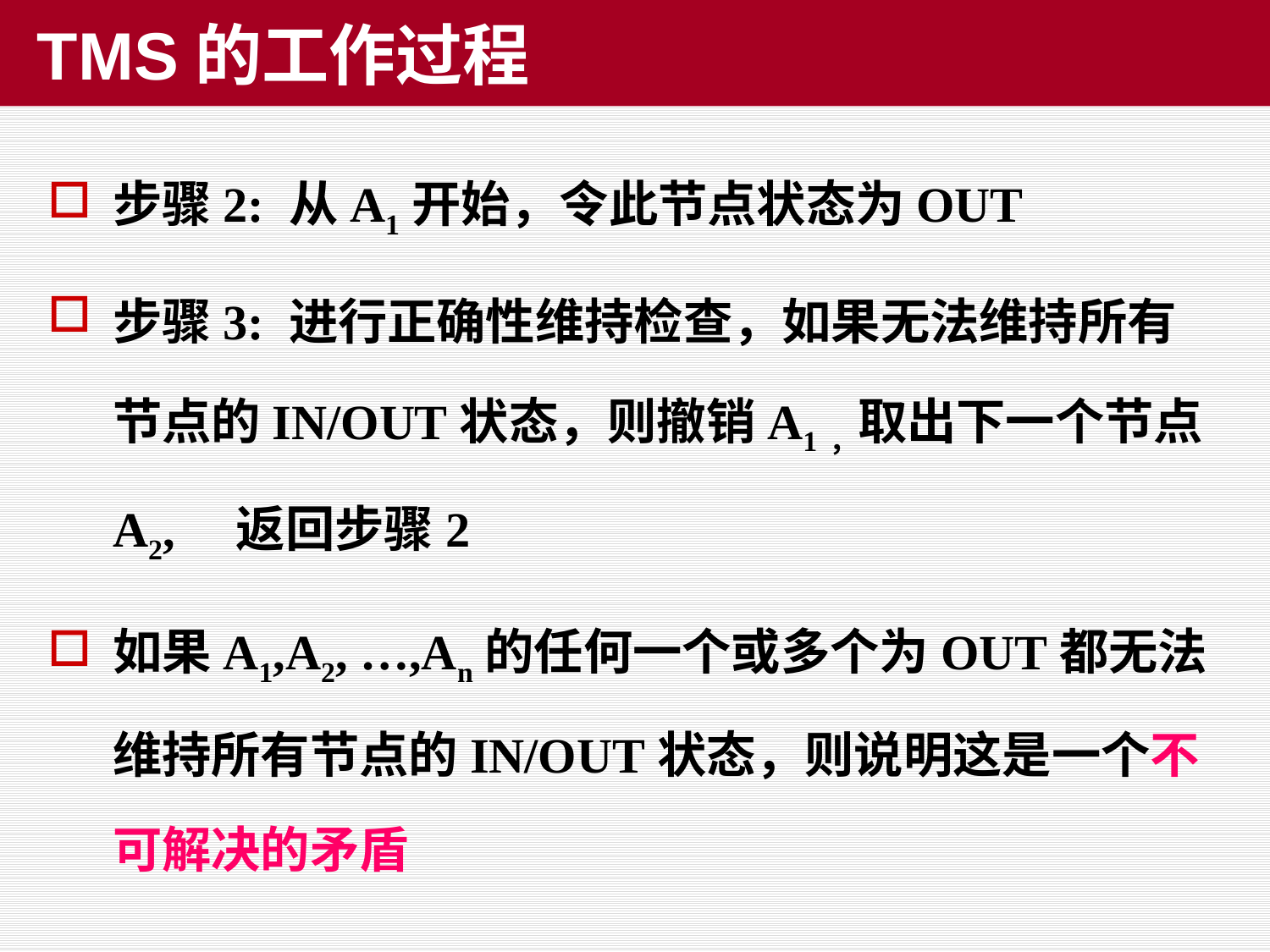

# TMS的工作过程
步骤2: 从A1开始，令此节点状态为OUT
步骤3: 进行正确性维持检查，如果无法维持所有节点的IN/OUT状态，则撤销A1，取出下一个节点A2,　返回步骤2
如果A1,A2, …,An的任何一个或多个为OUT都无法维持所有节点的IN/OUT状态，则说明这是一个不可解决的矛盾